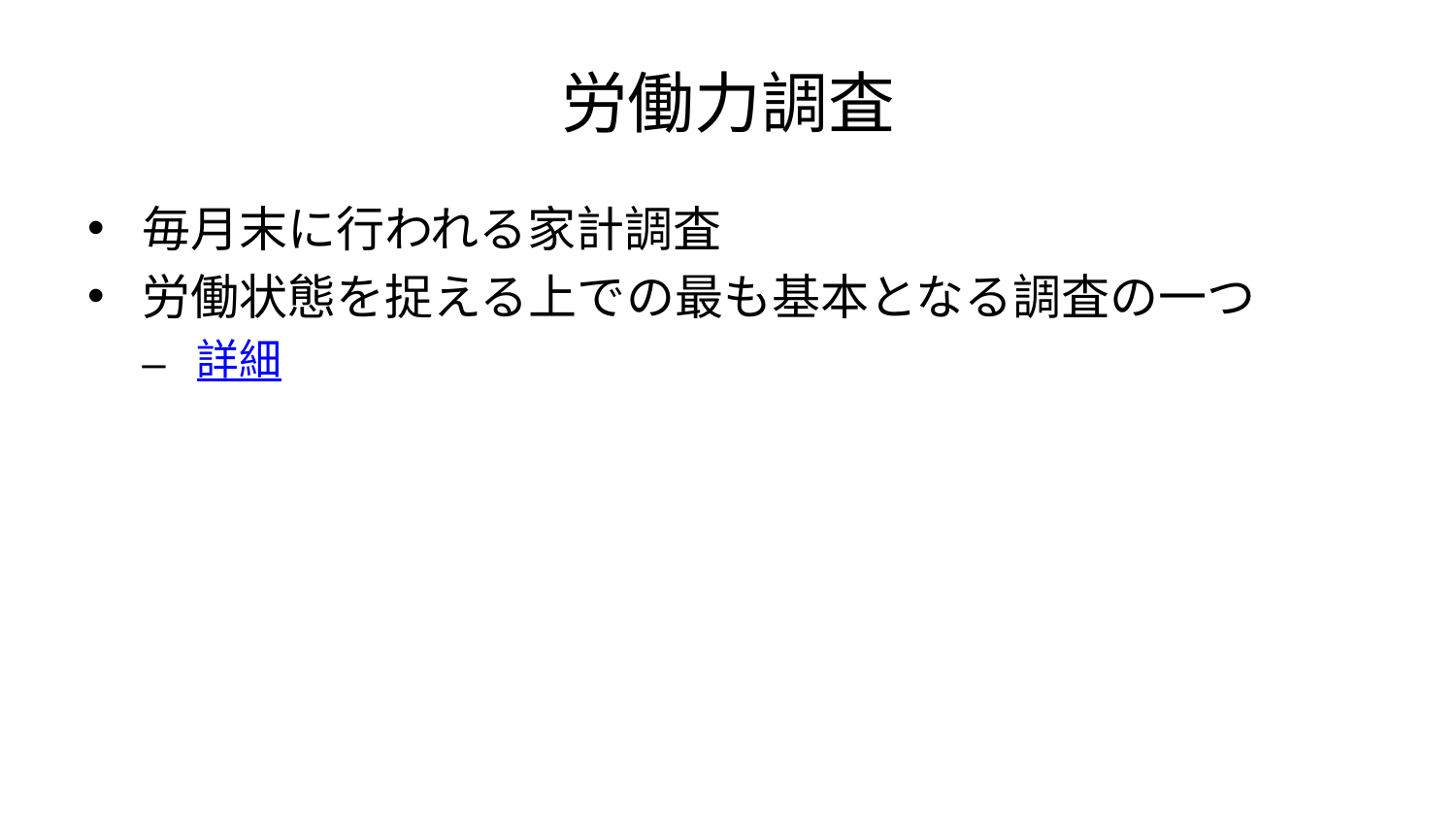

# 労働力調査
毎月末に行われる家計調査
労働状態を捉える上での最も基本となる調査の一つ
詳細